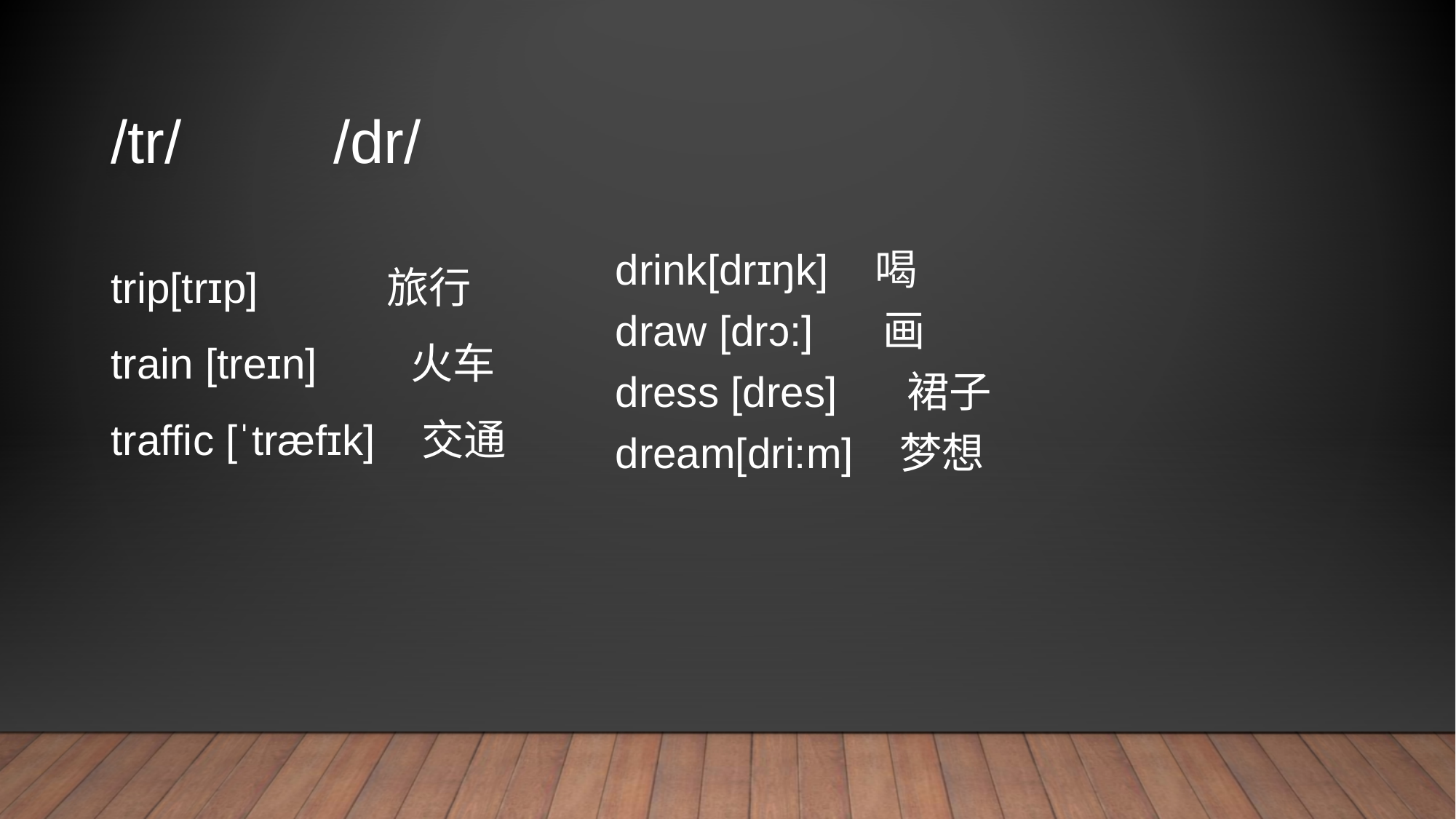

# /tr/         /dr/
drink[drɪŋk]   喝
draw [drɔ:]     画
dress [dres]     裙子
dream[dri:m]   梦想

trip[trɪp]          旅行
train [treɪn]       火车
traffic [ˈtræfɪk]   交通